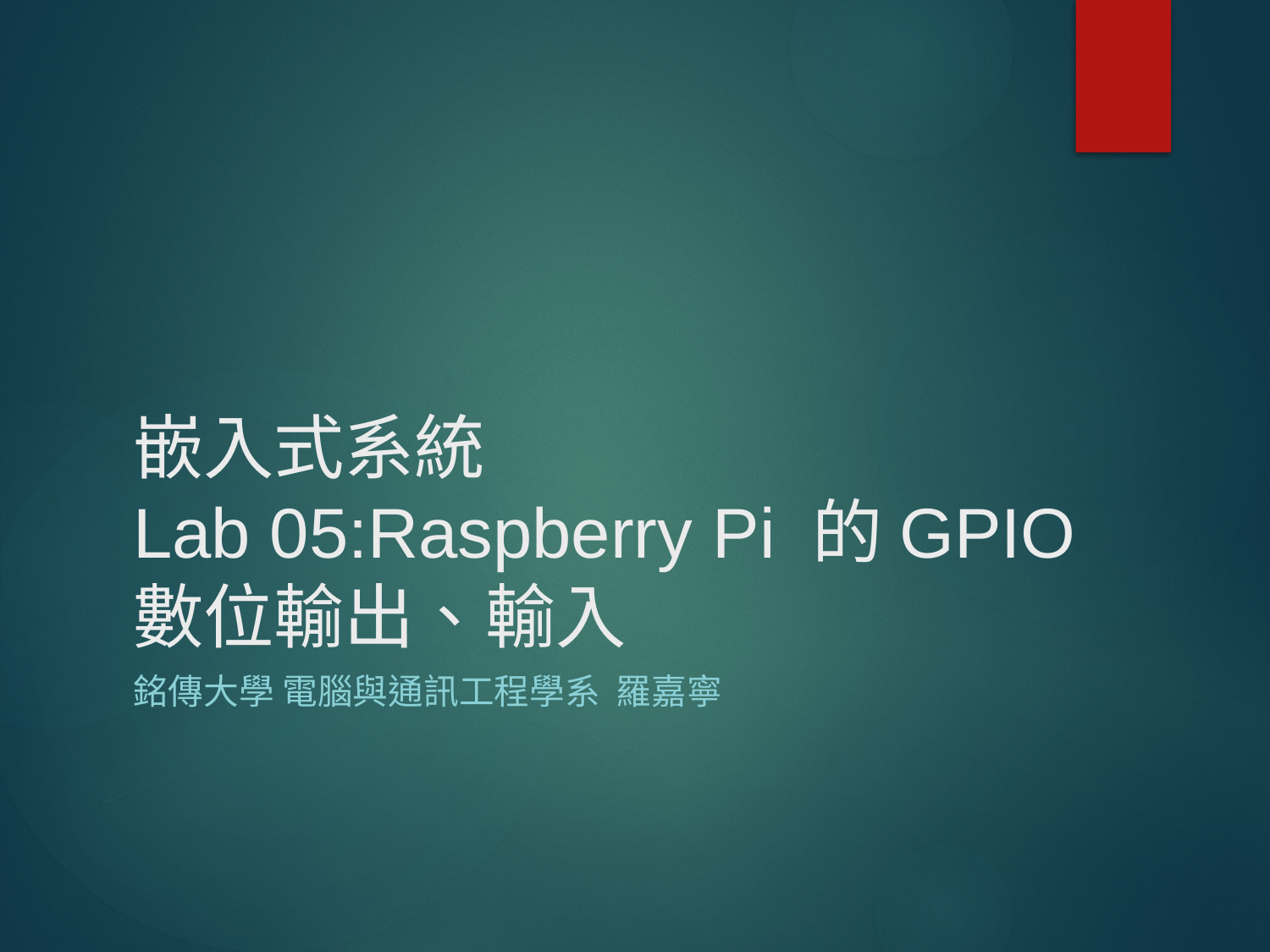

# 嵌入式系統 Lab 05:Raspberry Pi 的GPIO數位輸出、輸入
銘傳大學 電腦與通訊工程學系  羅嘉寧